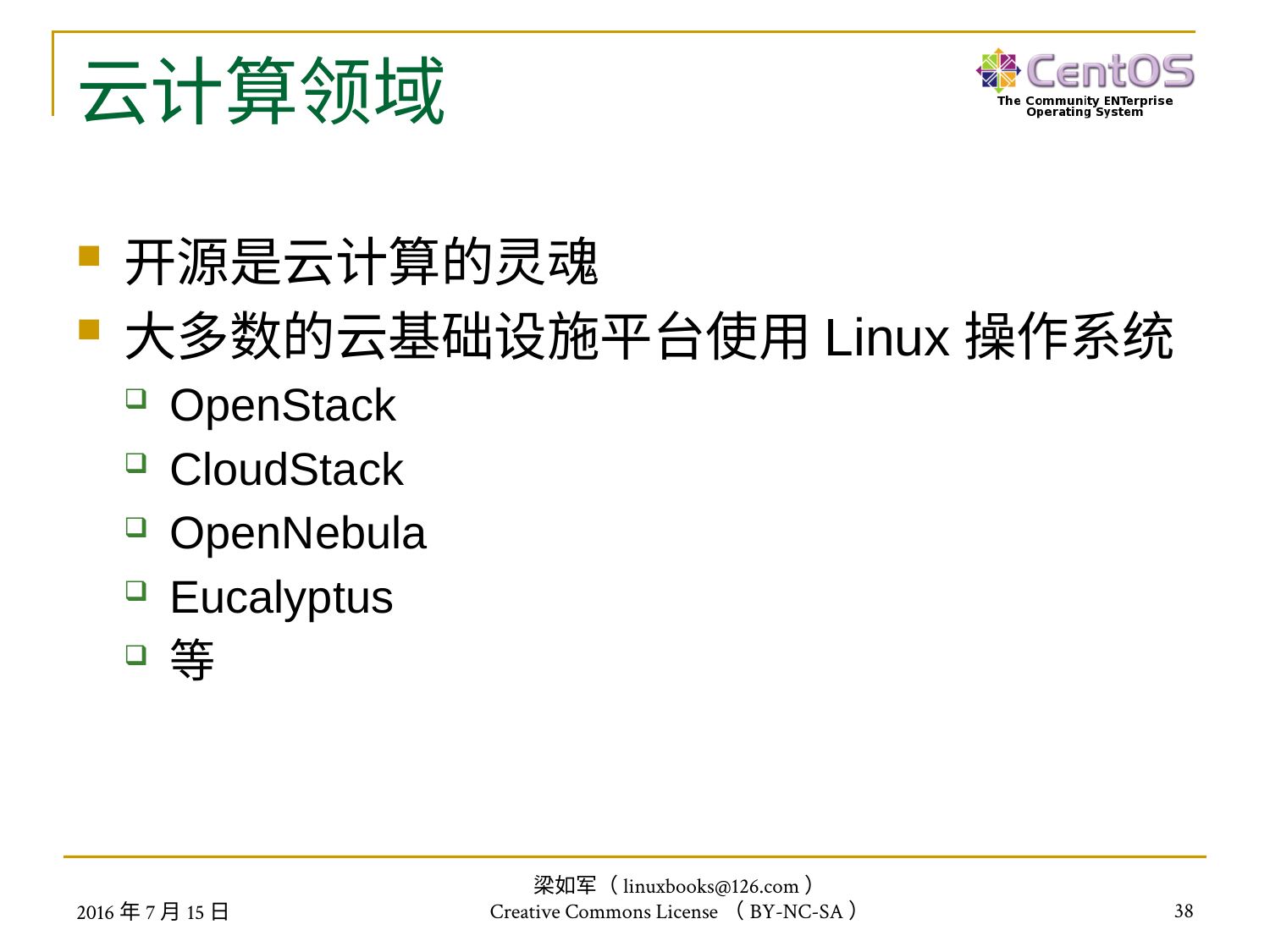

# 云计算领域
开源是云计算的灵魂
大多数的云基础设施平台使用Linux操作系统
OpenStack
CloudStack
OpenNebula
Eucalyptus
等

梁如军（linuxbooks@126.com）
Creative Commons License（BY-NC-SA）
2016年7月15日
38